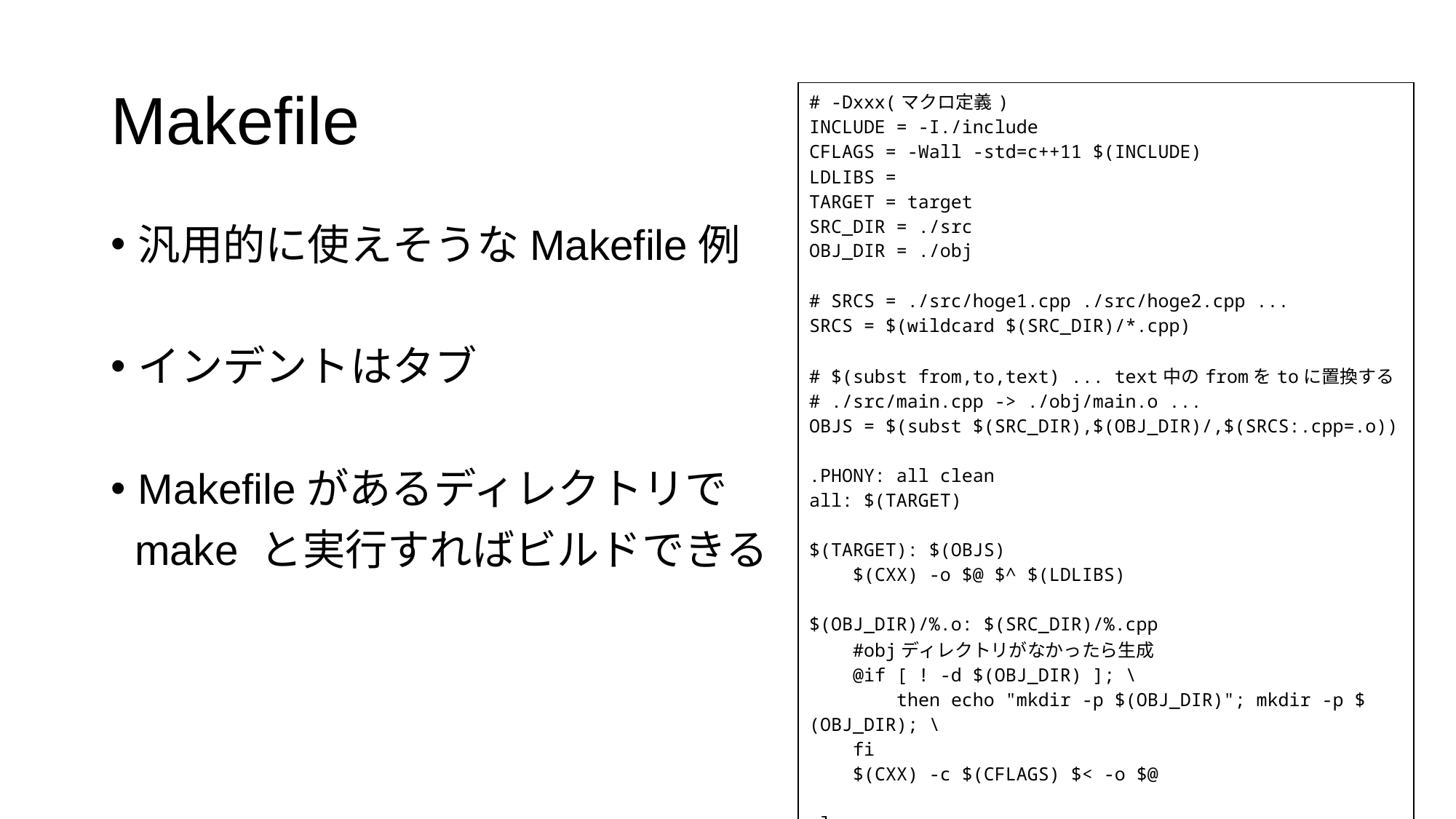

# Makefile
| # -Dxxx(マクロ定義) INCLUDE = -I./include CFLAGS = -Wall -std=c++11 $(INCLUDE) LDLIBS = TARGET = target SRC\_DIR = ./src OBJ\_DIR = ./obj # SRCS = ./src/hoge1.cpp ./src/hoge2.cpp ... SRCS = $(wildcard $(SRC\_DIR)/\*.cpp) # $(subst from,to,text) ... text中のfromをtoに置換する # ./src/main.cpp -> ./obj/main.o ... OBJS = $(subst $(SRC\_DIR),$(OBJ\_DIR)/,$(SRCS:.cpp=.o)) .PHONY: all clean all: $(TARGET) $(TARGET): $(OBJS) $(CXX) -o $@ $^ $(LDLIBS) $(OBJ\_DIR)/%.o: $(SRC\_DIR)/%.cpp #objディレクトリがなかったら生成 @if [ ! -d $(OBJ\_DIR) ]; \ then echo "mkdir -p $(OBJ\_DIR)"; mkdir -p $(OBJ\_DIR); \ fi $(CXX) -c $(CFLAGS) $< -o $@ clean: $(RM) -r $(TARGET) $(OBJ\_DIR) |
| --- |
汎用的に使えそうなMakefile例

インデントはタブ

Makefileがあるディレクトリで
  make と実行すればビルドできる